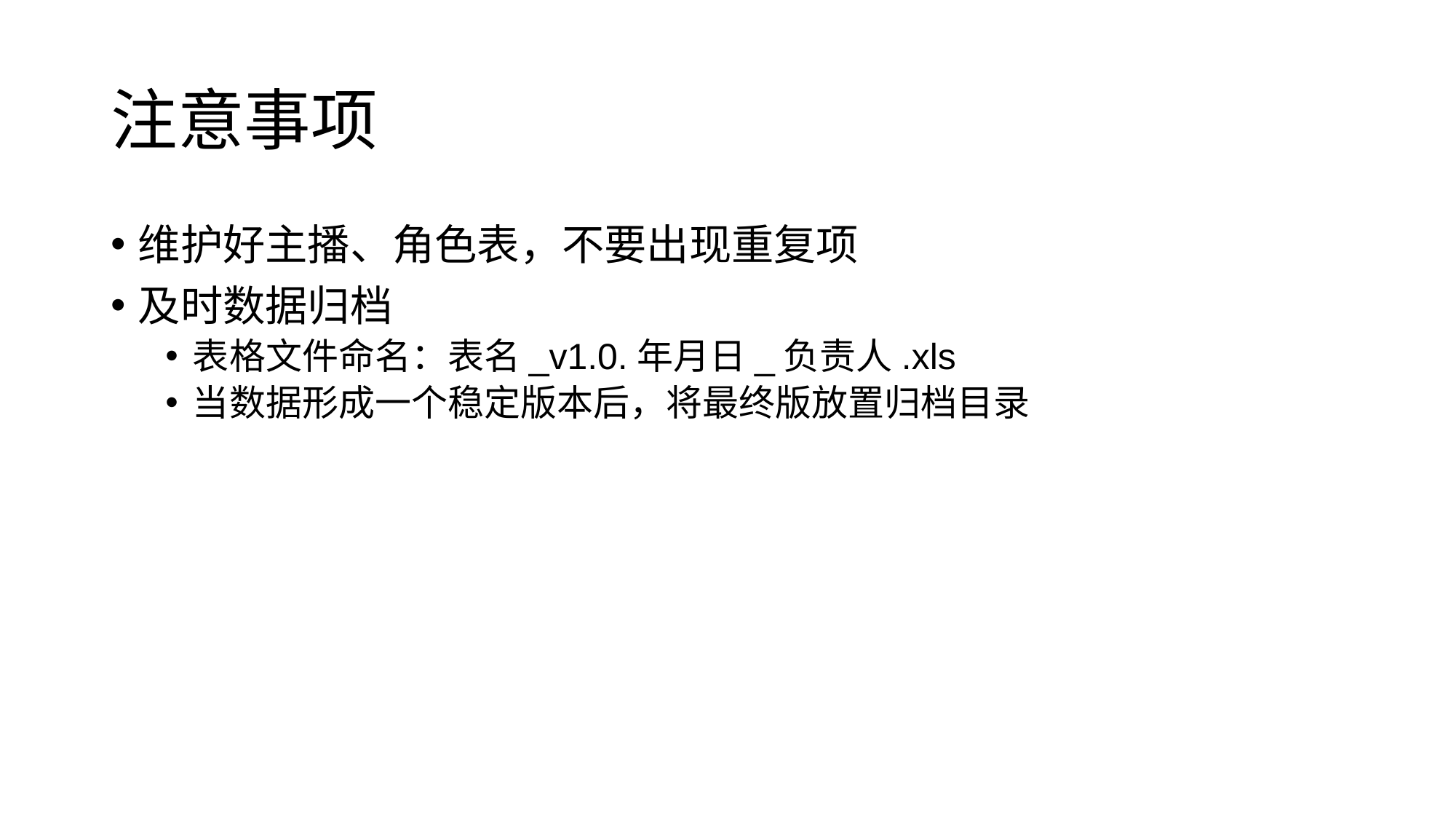

# 注意事项
维护好主播、角色表，不要出现重复项
及时数据归档
表格文件命名：表名_v1.0.年月日_负责人.xls
当数据形成一个稳定版本后，将最终版放置归档目录